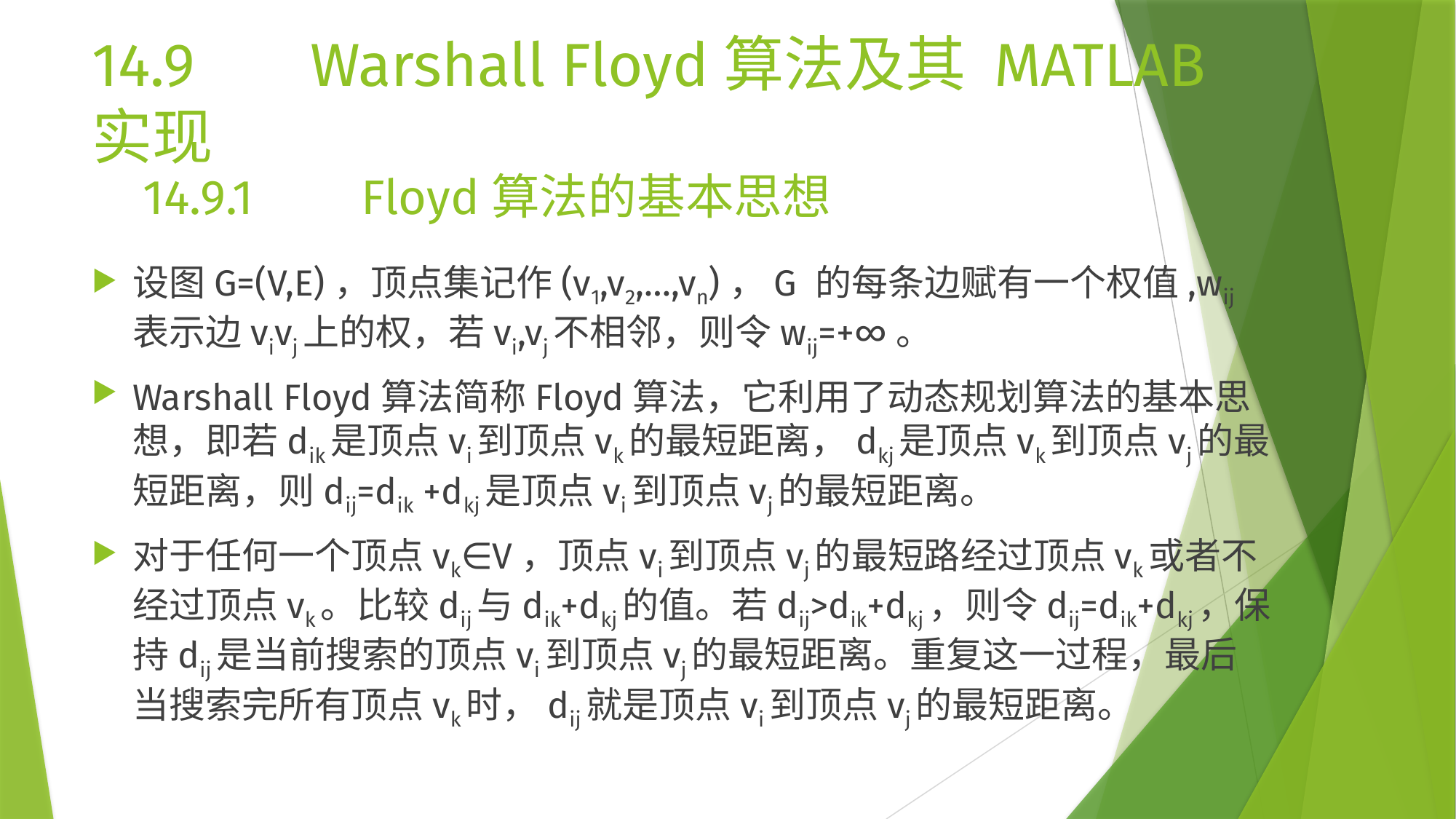

# 14.9 	Warshall Floyd算法及其 MATLAB实现
14.9.1 	Floyd算法的基本思想
设图G=(V,E)，顶点集记作(v1,v2,…,vn)，G 的每条边赋有一个权值,wij表示边vivj上的权，若vi,vj不相邻，则令wij=+∞。
Warshall Floyd算法简称Floyd算法，它利用了动态规划算法的基本思想，即若dik是顶点vi到顶点vk的最短距离，dkj是顶点vk到顶点vj的最短距离，则dij=dik +dkj是顶点vi到顶点vj的最短距离。
对于任何一个顶点vk∈V，顶点vi到顶点vj的最短路经过顶点vk或者不经过顶点vk。比较dij与dik+dkj的值。若dij>dik+dkj，则令dij=dik+dkj，保持dij是当前搜索的顶点vi到顶点vj的最短距离。重复这一过程，最后当搜索完所有顶点vk时，dij就是顶点vi到顶点vj的最短距离。